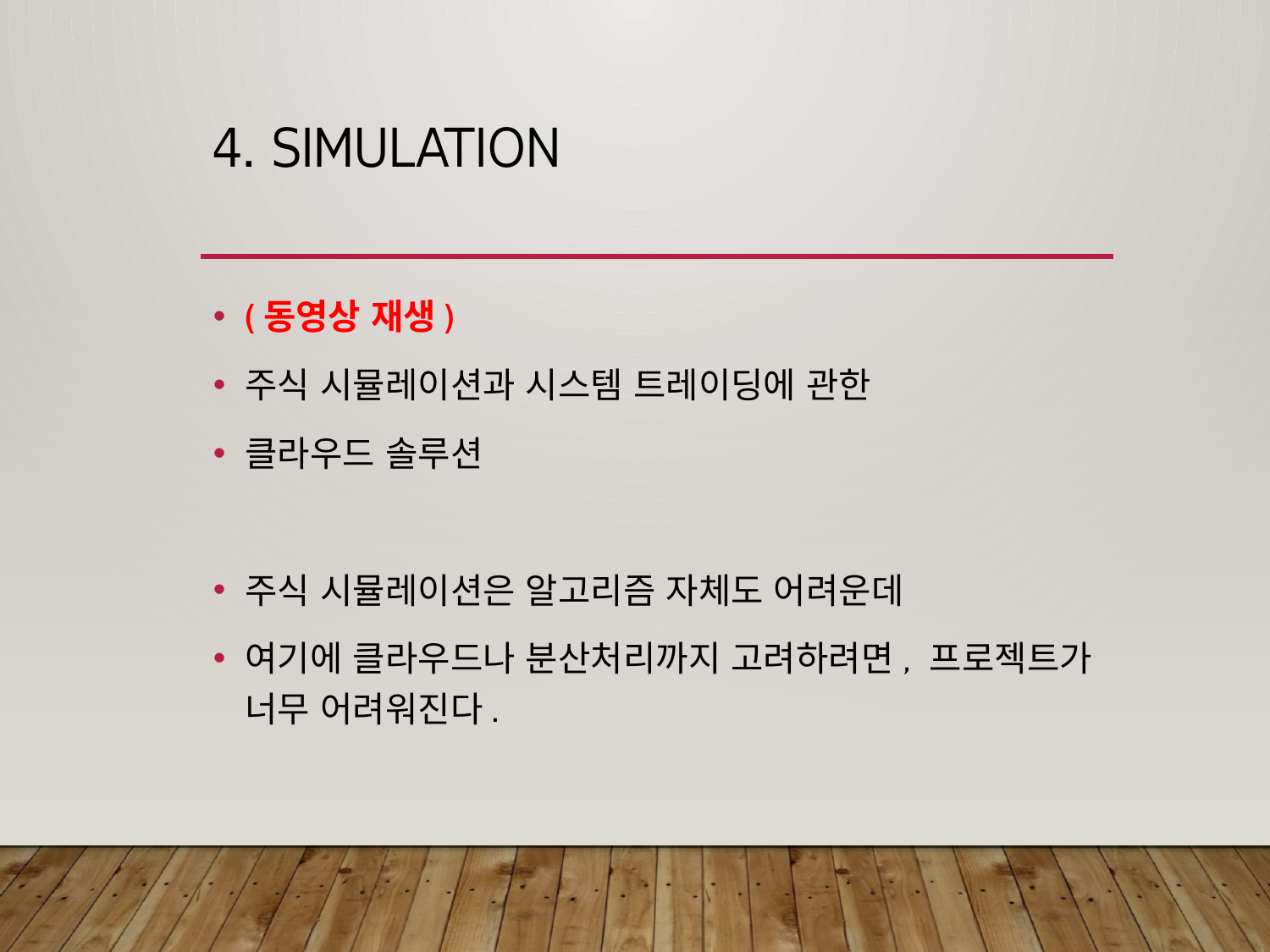

# 4. Simulation
(동영상 재생)
주식 시뮬레이션과 시스템 트레이딩에 관한
클라우드 솔루션

주식 시뮬레이션은 알고리즘 자체도 어려운데
여기에 클라우드나 분산처리까지 고려하려면, 프로젝트가 너무 어려워진다.